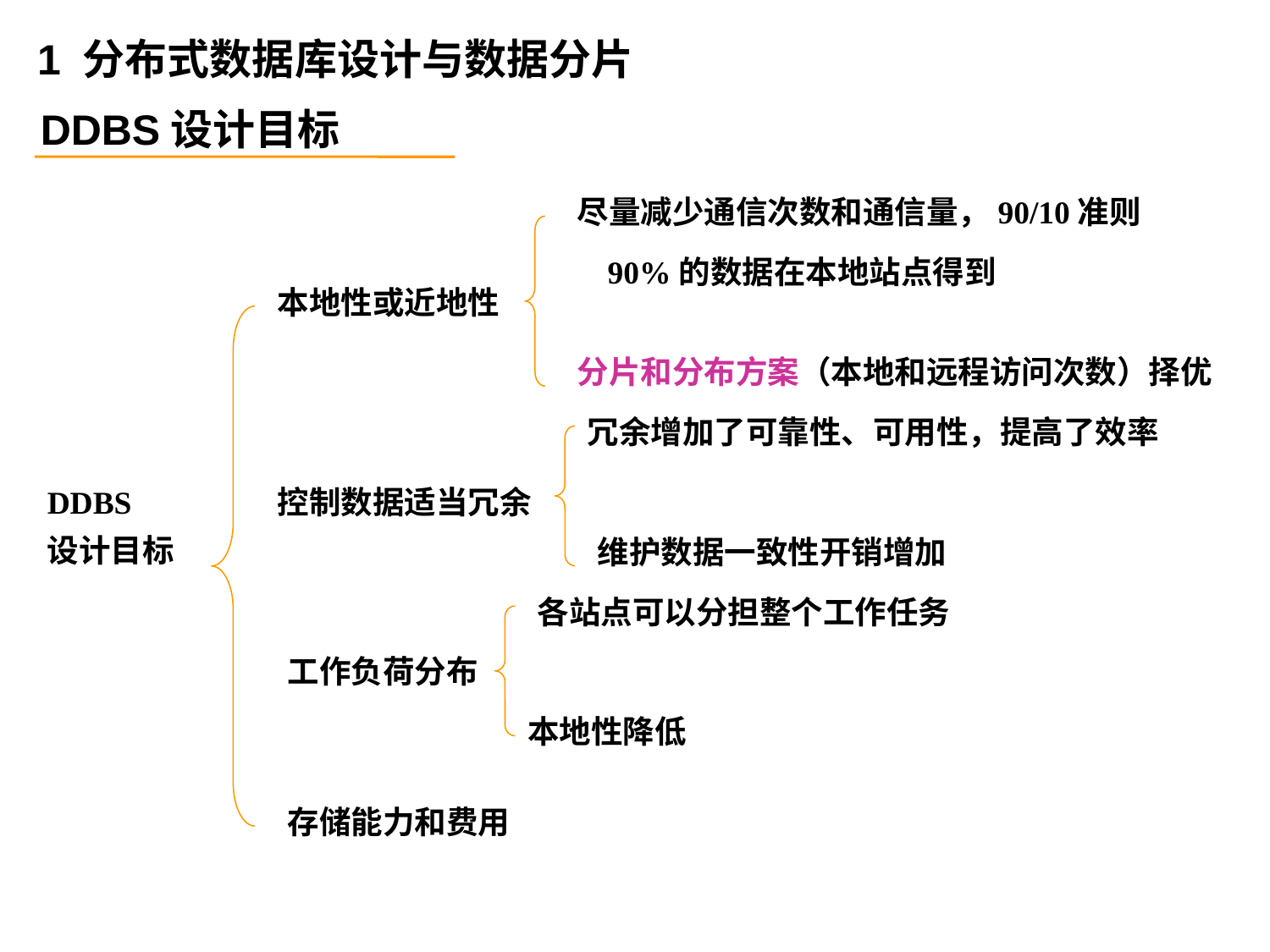

1 分布式数据库设计与数据分片
DDBS设计目标

尽量减少通信次数和通信量，90/10准则

90%的数据在本地站点得到
本地性或近地性

分片和分布方案（本地和远程访问次数）择优
冗余增加了可靠性、可用性，提高了效率

DDBS
设计目标
控制数据适当冗余
维护数据一致性开销增加
各站点可以分担整个工作任务

工作负荷分布
本地性降低
存储能力和费用